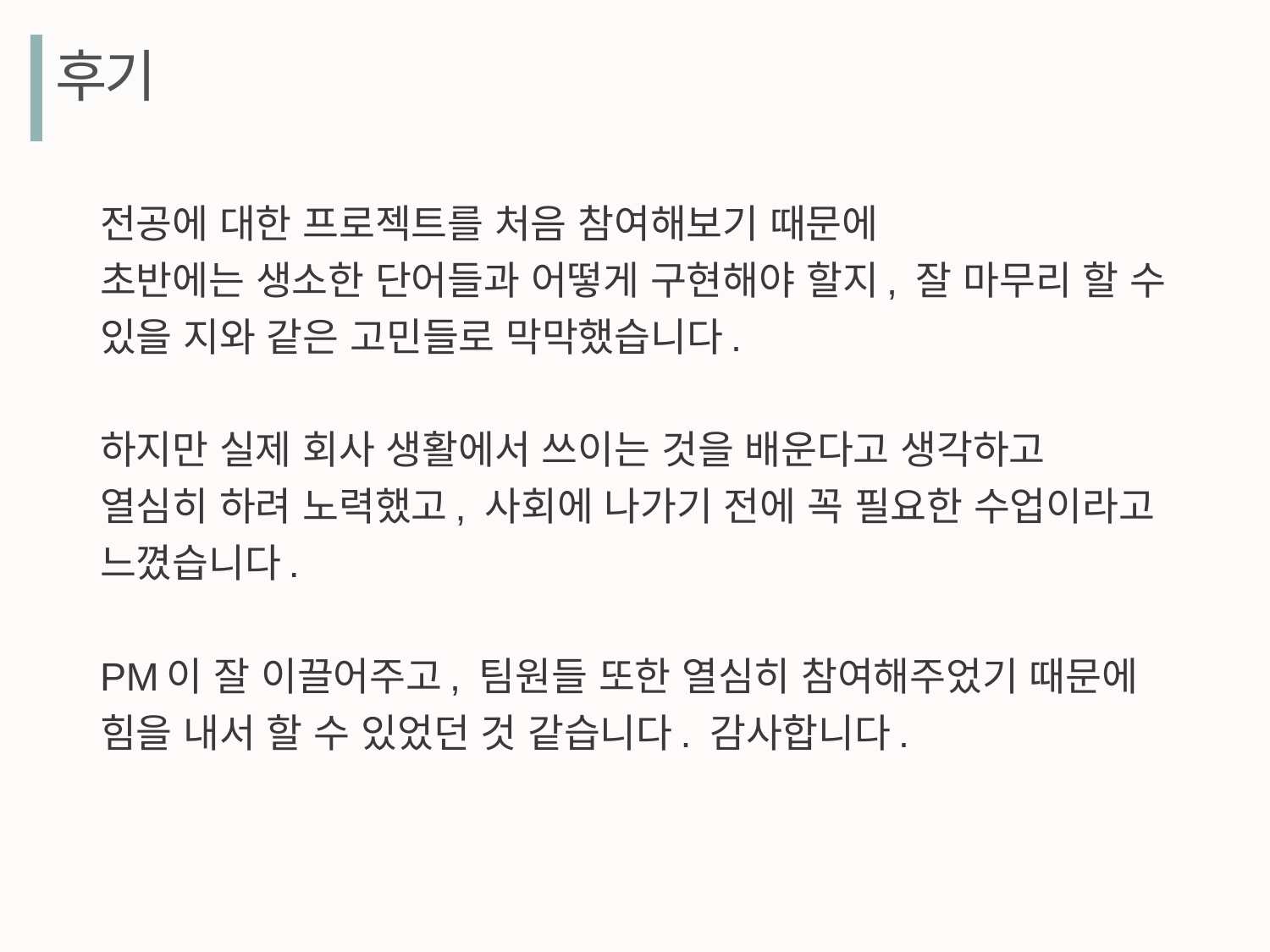

후기
전공에 대한 프로젝트를 처음 참여해보기 때문에
초반에는 생소한 단어들과 어떻게 구현해야 할지, 잘 마무리 할 수
있을 지와 같은 고민들로 막막했습니다.

하지만 실제 회사 생활에서 쓰이는 것을 배운다고 생각하고
열심히 하려 노력했고, 사회에 나가기 전에 꼭 필요한 수업이라고
느꼈습니다.

PM이 잘 이끌어주고, 팀원들 또한 열심히 참여해주었기 때문에
힘을 내서 할 수 있었던 것 같습니다. 감사합니다.